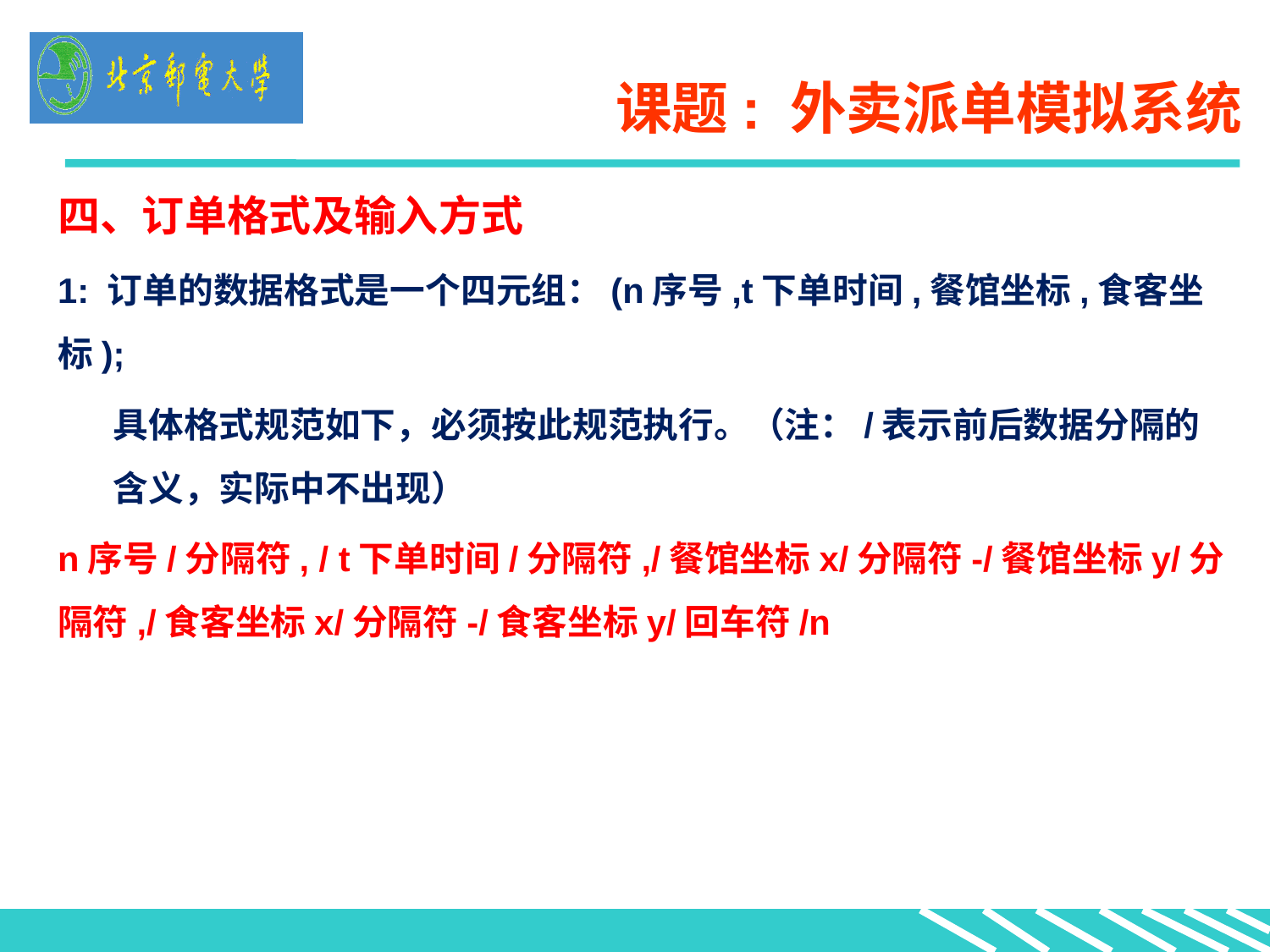

# 课题: 外卖派单模拟系统
四、订单格式及输入方式
1: 订单的数据格式是一个四元组：(n序号,t下单时间,餐馆坐标,食客坐标);
具体格式规范如下，必须按此规范执行。（注：/表示前后数据分隔的含义，实际中不出现）
n序号/分隔符, / t下单时间/分隔符,/餐馆坐标x/分隔符-/餐馆坐标y/分隔符,/食客坐标x/分隔符-/食客坐标y/回车符/n

12